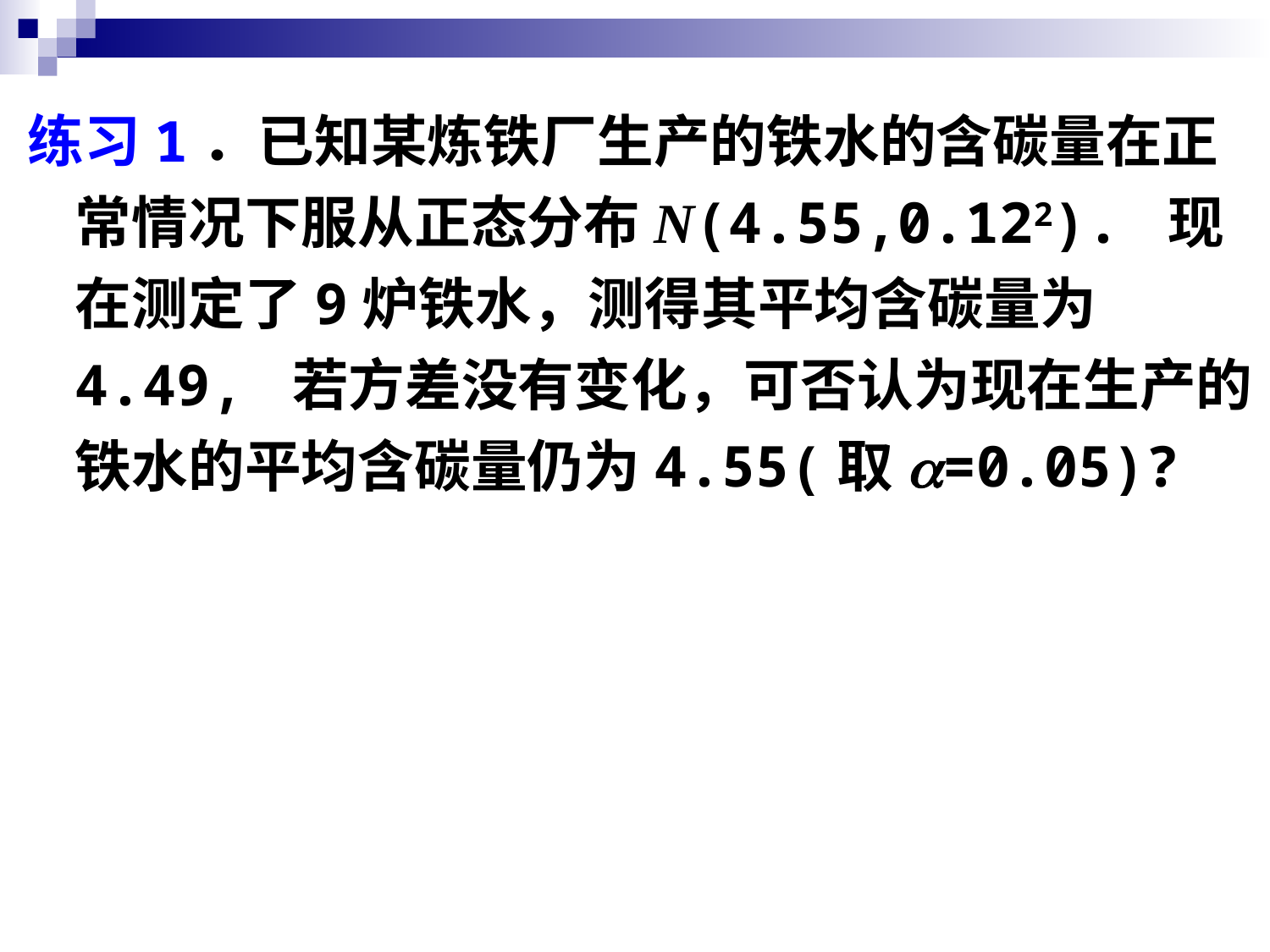

练习1．已知某炼铁厂生产的铁水的含碳量在正常情况下服从正态分布N(4.55,0.122). 现在测定了9炉铁水，测得其平均含碳量为4.49, 若方差没有变化，可否认为现在生产的铁水的平均含碳量仍为4.55(取α=0.05)?